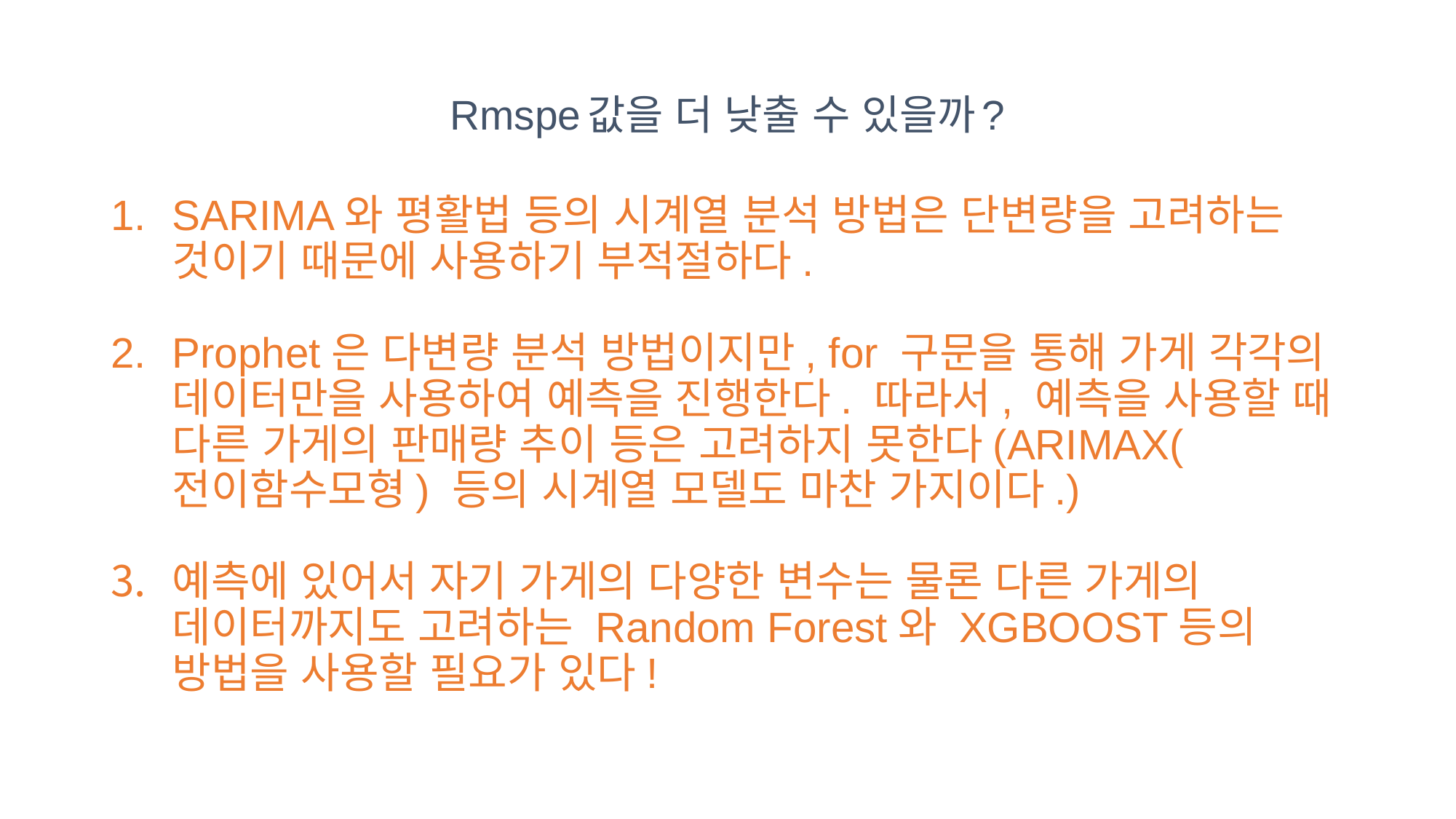

# Rmspe값을 더 낮출 수 있을까?
SARIMA와 평활법 등의 시계열 분석 방법은 단변량을 고려하는 것이기 때문에 사용하기 부적절하다.

Prophet은 다변량 분석 방법이지만, for 구문을 통해 가게 각각의 데이터만을 사용하여 예측을 진행한다. 따라서, 예측을 사용할 때 다른 가게의 판매량 추이 등은 고려하지 못한다(ARIMAX(전이함수모형) 등의 시계열 모델도 마찬 가지이다.)

예측에 있어서 자기 가게의 다양한 변수는 물론 다른 가게의 데이터까지도 고려하는 Random Forest와 XGBOOST등의 방법을 사용할 필요가 있다!